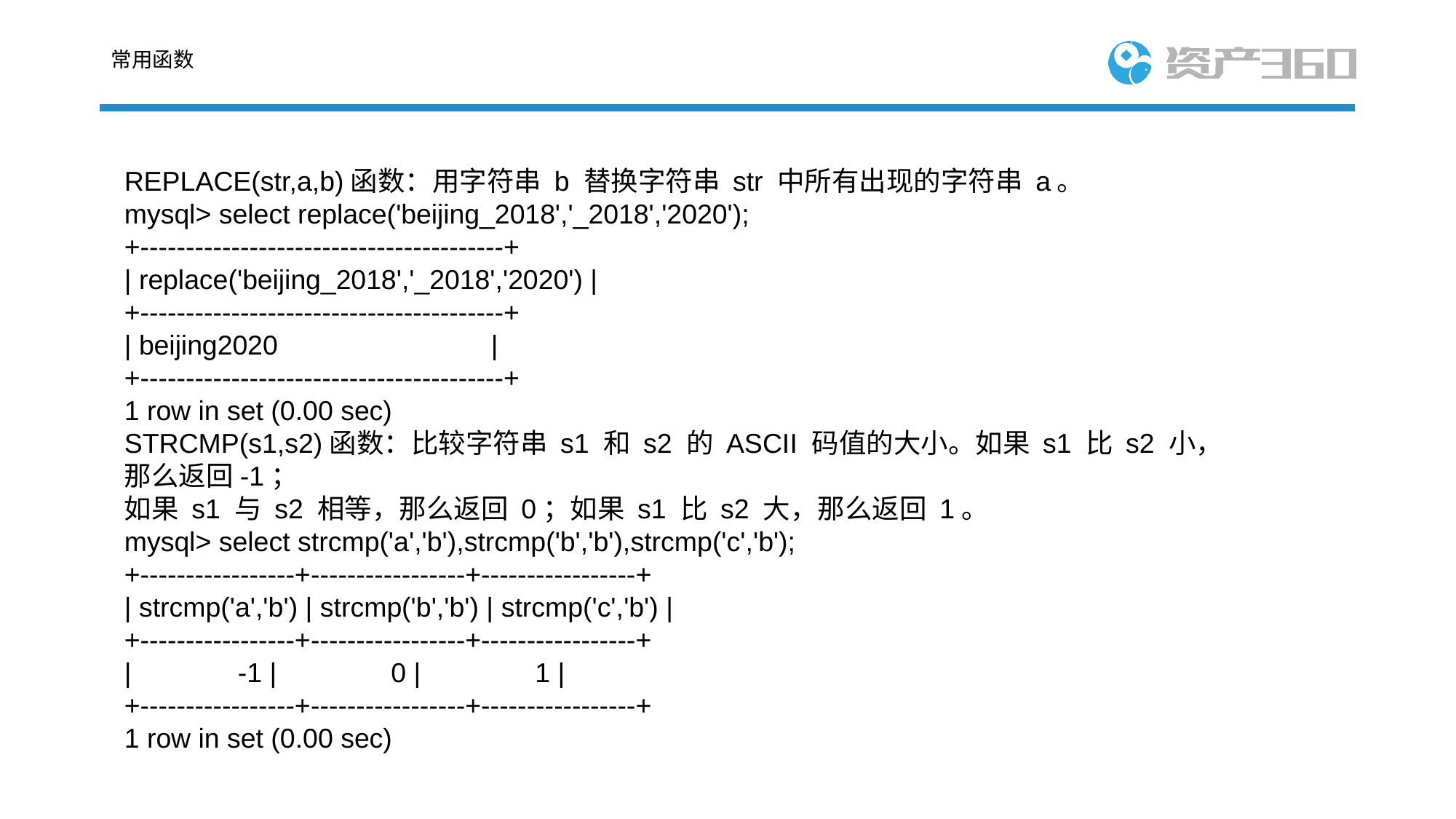

# 常用函数
REPLACE(str,a,b)函数：用字符串 b 替换字符串 str 中所有出现的字符串 a。
mysql> select replace('beijing_2018','_2018','2020');
+----------------------------------------+
| replace('beijing_2018','_2018','2020') |
+----------------------------------------+
| beijing2020                            |
+----------------------------------------+
1 row in set (0.00 sec)
STRCMP(s1,s2)函数：比较字符串 s1 和 s2 的 ASCII 码值的大小。如果 s1 比 s2 小，那么返回-1；
如果 s1 与 s2 相等，那么返回 0；如果 s1 比 s2 大，那么返回 1。
mysql> select strcmp('a','b'),strcmp('b','b'),strcmp('c','b');
+-----------------+-----------------+-----------------+
| strcmp('a','b') | strcmp('b','b') | strcmp('c','b') |
+-----------------+-----------------+-----------------+
|              -1 |               0 |               1 |
+-----------------+-----------------+-----------------+
1 row in set (0.00 sec)
22